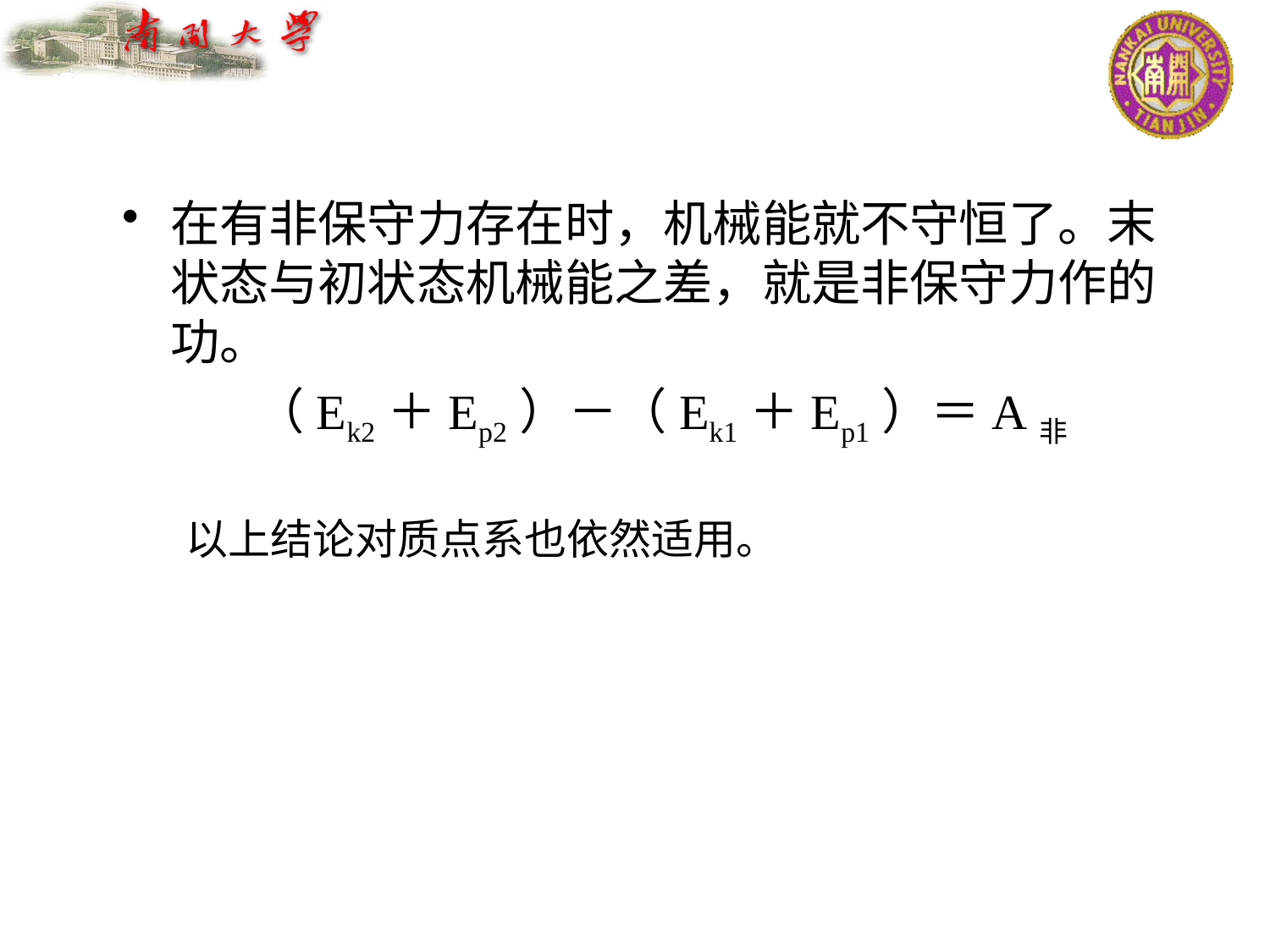

在有非保守力存在时，机械能就不守恒了。末状态与初状态机械能之差，就是非保守力作的功。
           （Ek2＋Ep2）－（Ek1＋Ep1）＝A非
以上结论对质点系也依然适用。
75